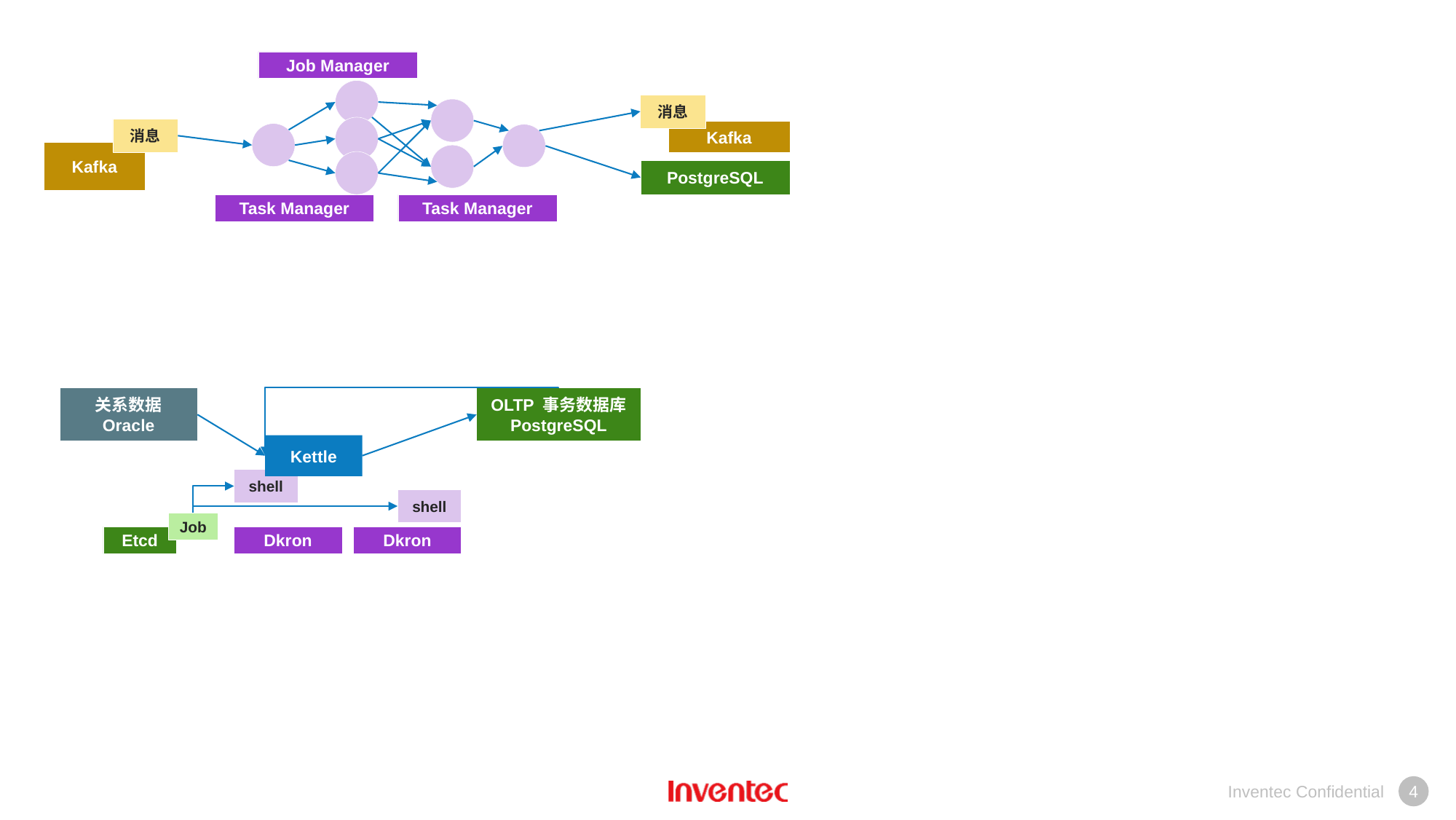

Job Manager

消息

消息
Kafka

Kafka

PostgreSQL
Task Manager
Task Manager
OLTP 事务数据库
PostgreSQL
关系数据
Oracle
Kettle
shell
shell
Job
Etcd
Dkron
Dkron